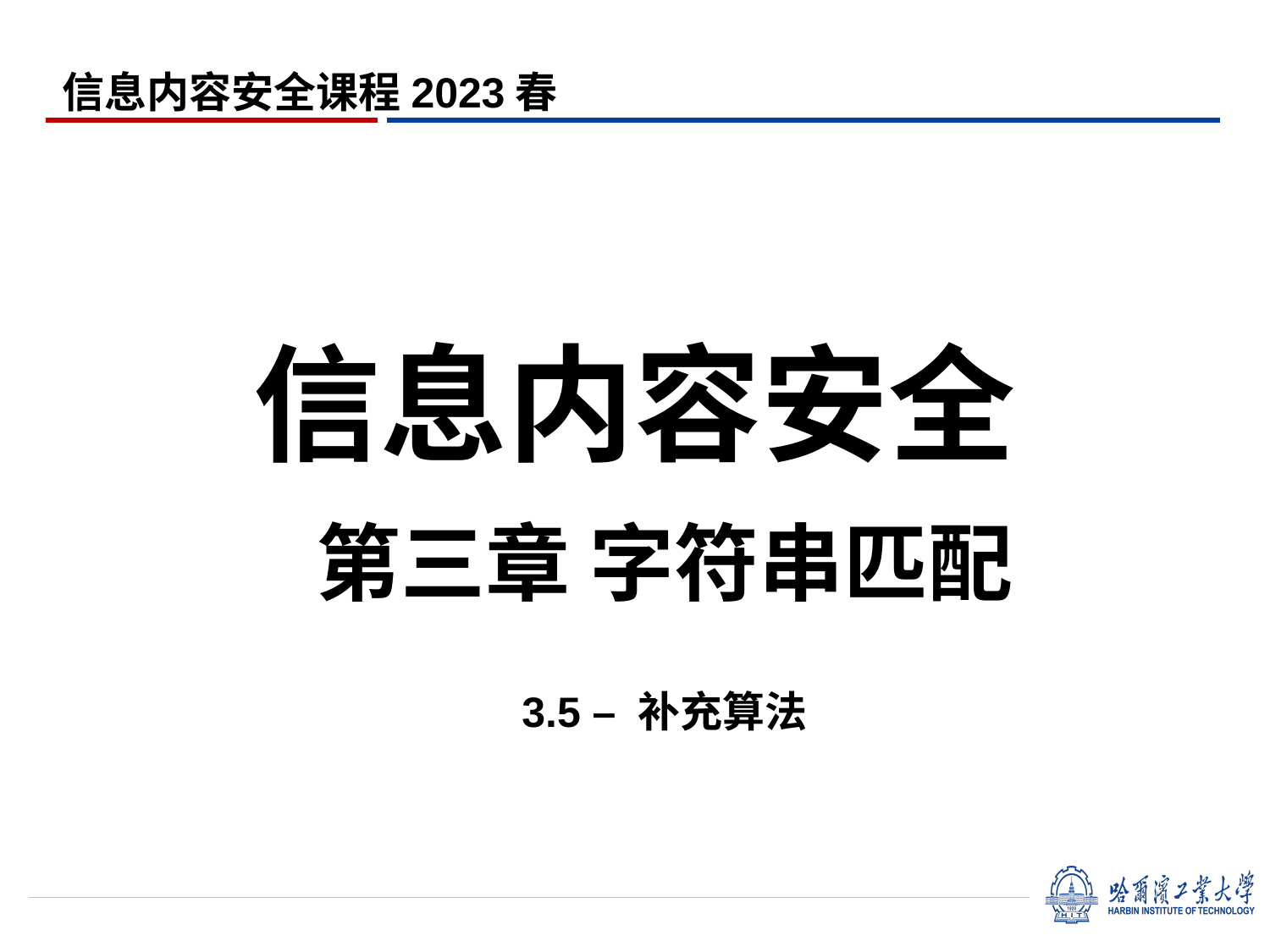

信息内容安全课程2023春
信息内容安全
第三章 字符串匹配
3.5 – 补充算法